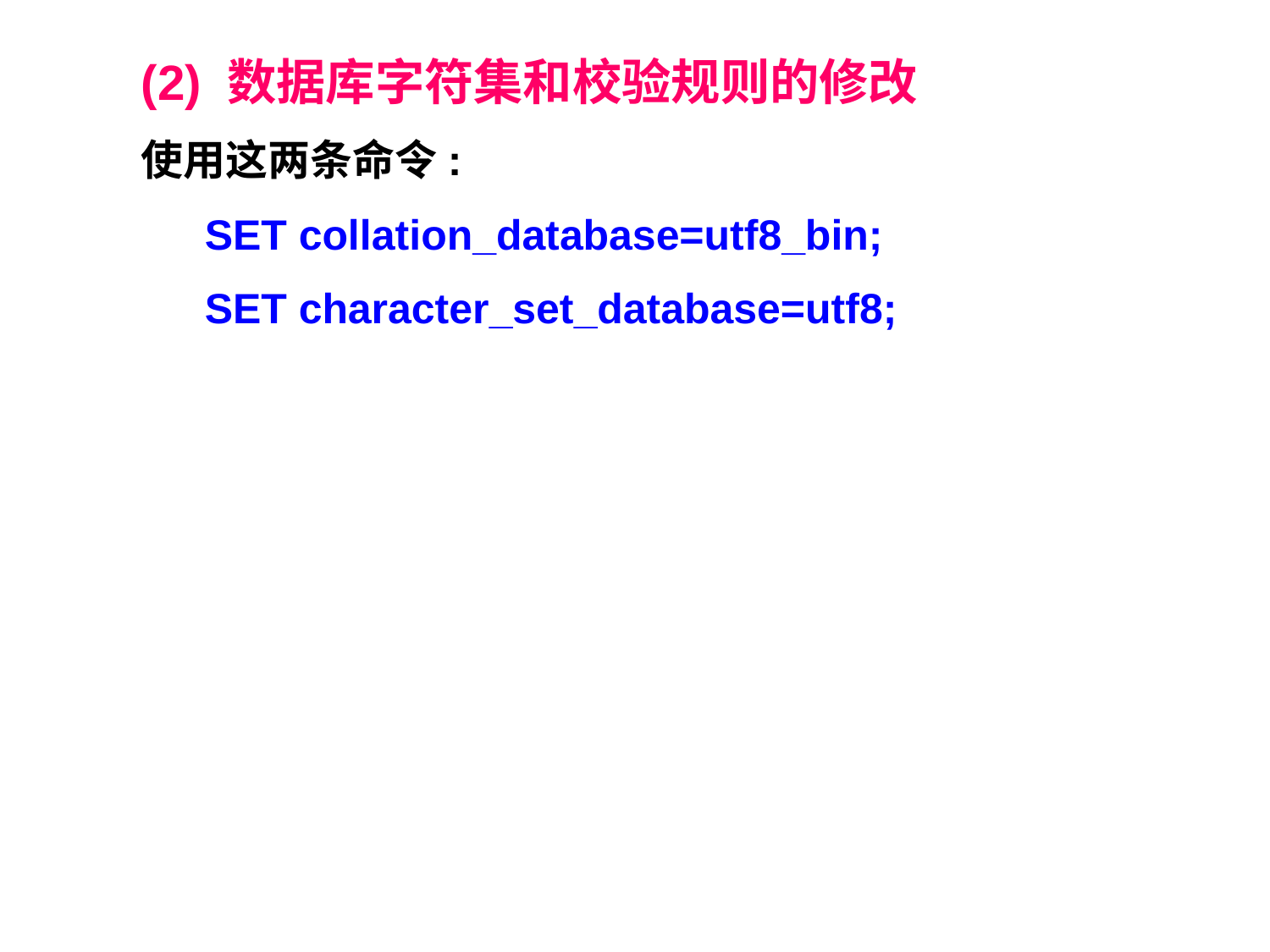

(2) 数据库字符集和校验规则的修改
使用这两条命令:
SET collation_database=utf8_bin;
SET character_set_database=utf8;